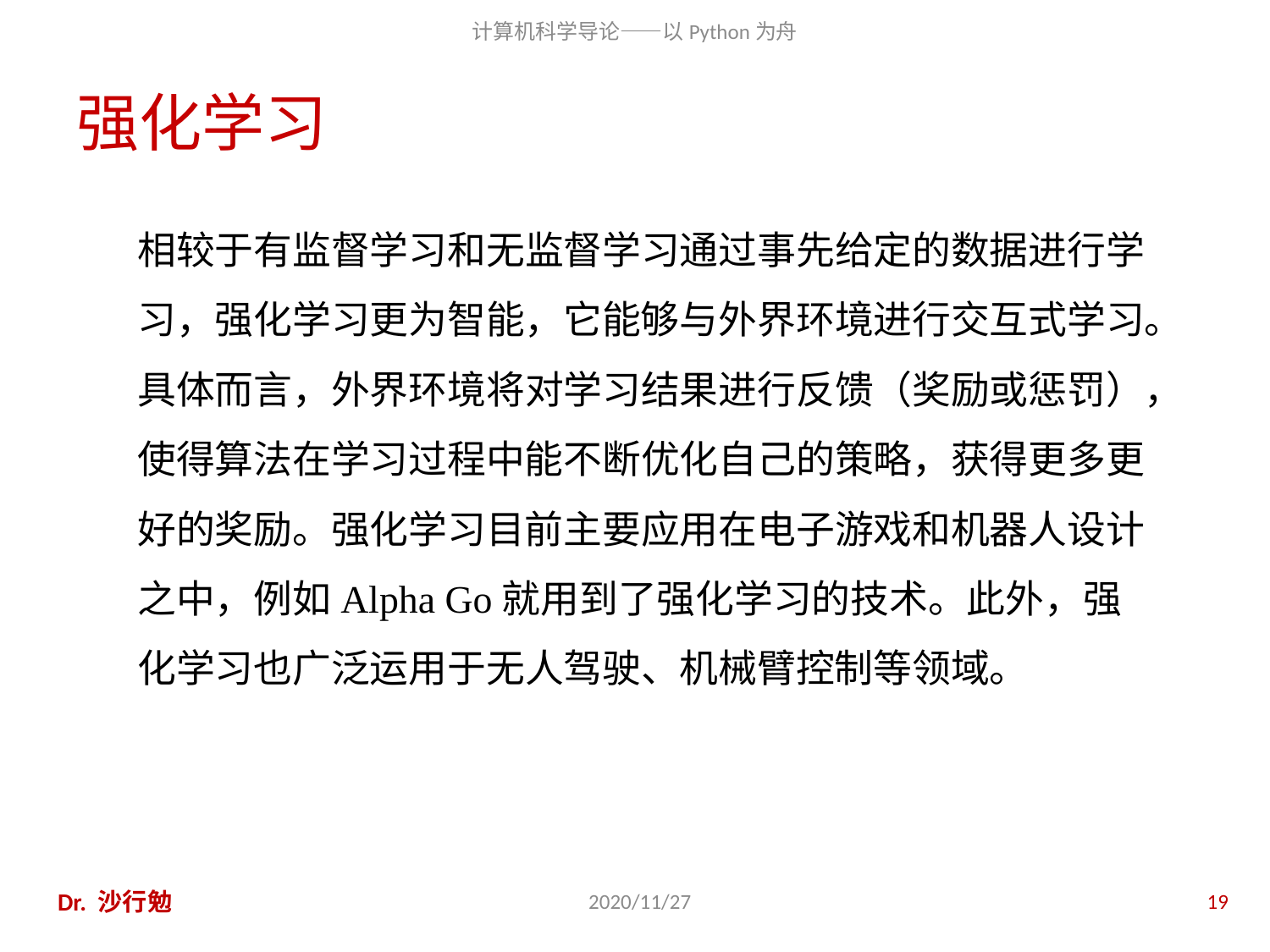

# 强化学习
相较于有监督学习和无监督学习通过事先给定的数据进行学习，强化学习更为智能，它能够与外界环境进行交互式学习。具体而言，外界环境将对学习结果进行反馈（奖励或惩罚），使得算法在学习过程中能不断优化自己的策略，获得更多更好的奖励。强化学习目前主要应用在电子游戏和机器人设计之中，例如Alpha Go就用到了强化学习的技术。此外，强化学习也广泛运用于无人驾驶、机械臂控制等领域。
Dr. 沙行勉
2020/11/27
19